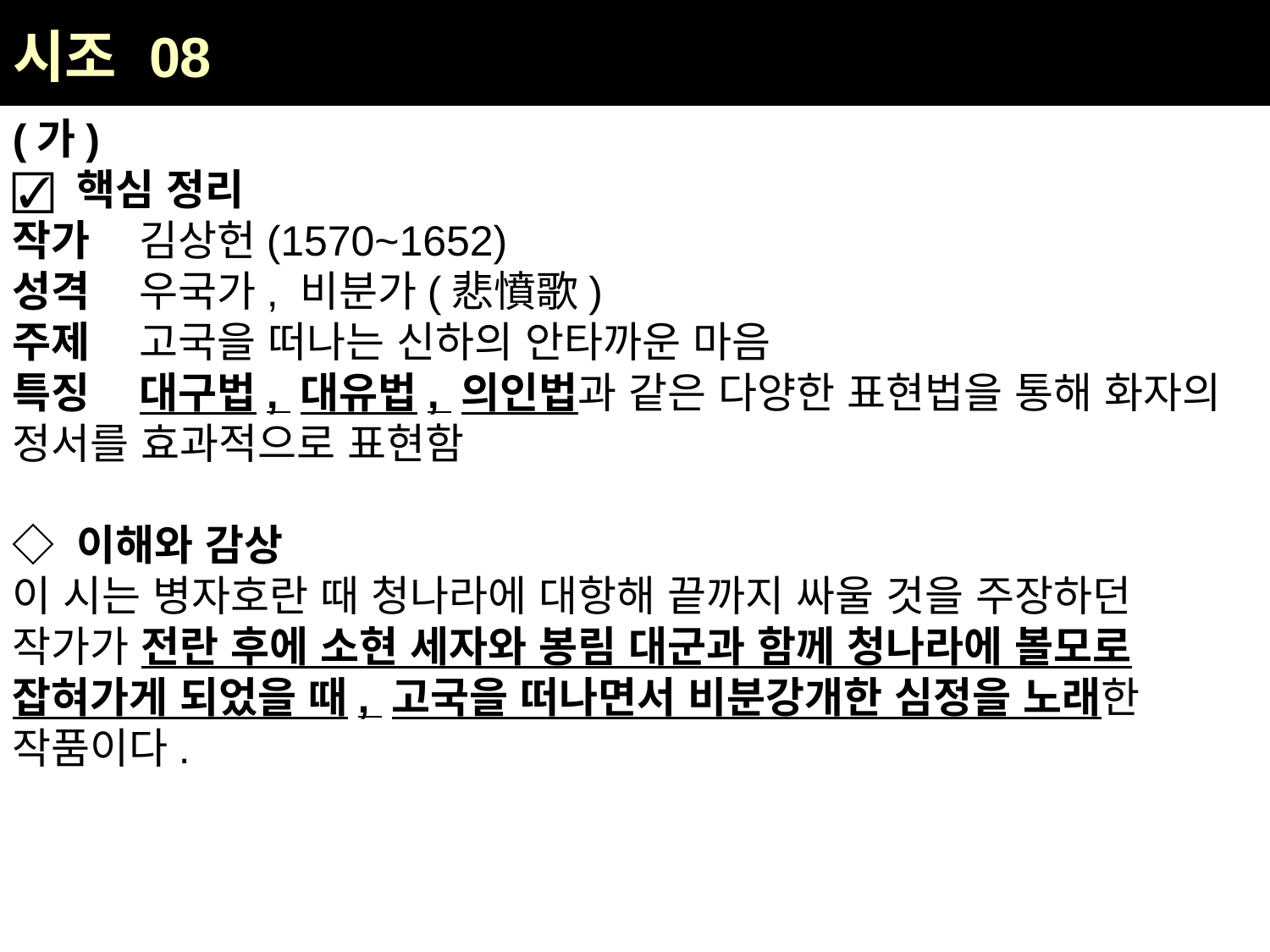

| 시조 08 |
| --- |
(가)
☑ 핵심 정리
작가	김상헌(1570~1652)
성격	우국가, 비분가(悲憤歌)
주제	고국을 떠나는 신하의 안타까운 마음
특징	대구법, 대유법, 의인법과 같은 다양한 표현법을 통해 화자의 정서를 효과적으로 표현함

◇ 이해와 감상
이 시는 병자호란 때 청나라에 대항해 끝까지 싸울 것을 주장하던 작가가 전란 후에 소현 세자와 봉림 대군과 함께 청나라에 볼모로 잡혀가게 되었을 때, 고국을 떠나면서 비분강개한 심정을 노래한 작품이다.